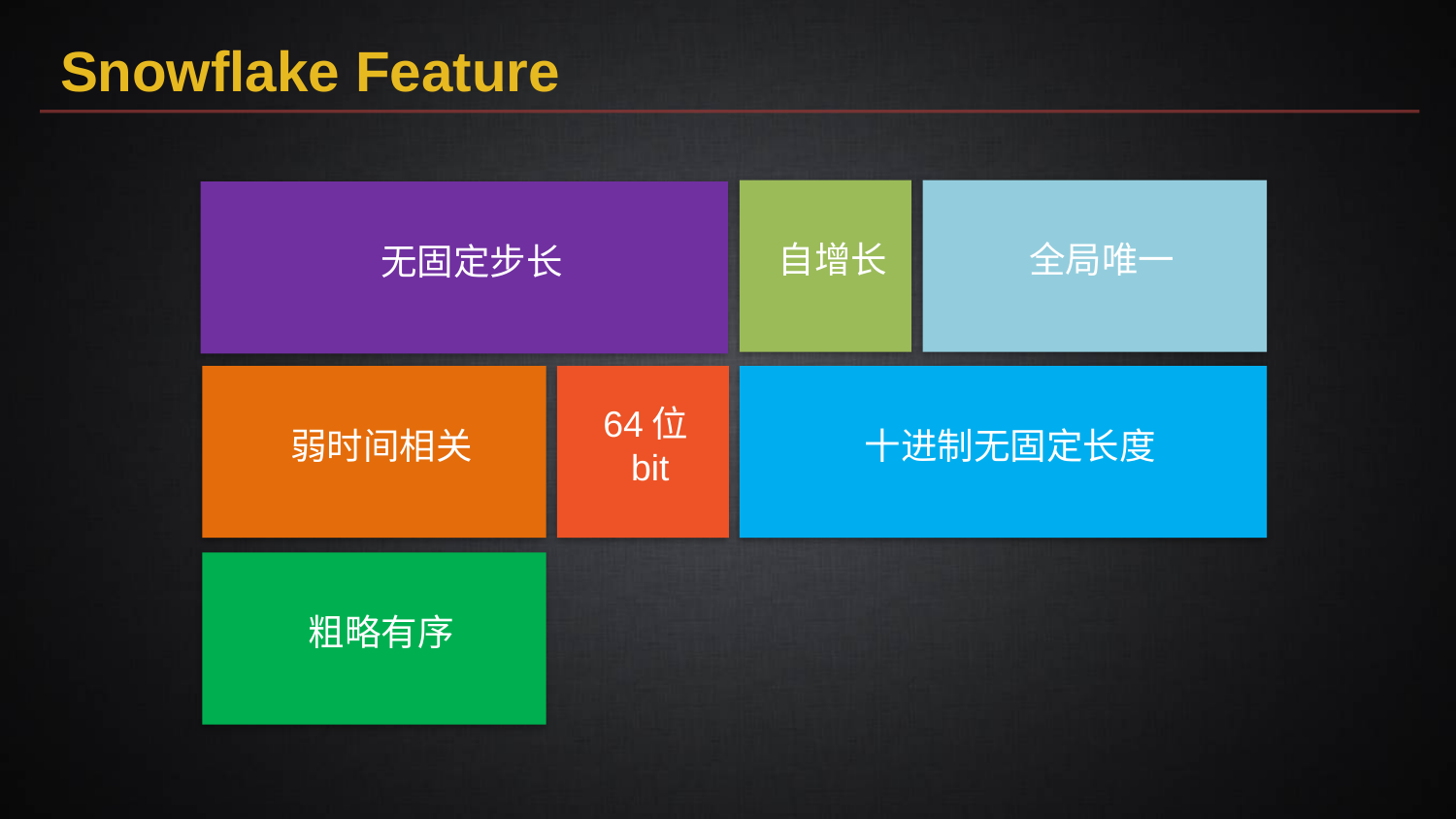

Snowflake Feature
自增长
全局唯一
无固定步长
弱时间相关
64位bit
十进制无固定长度
粗略有序